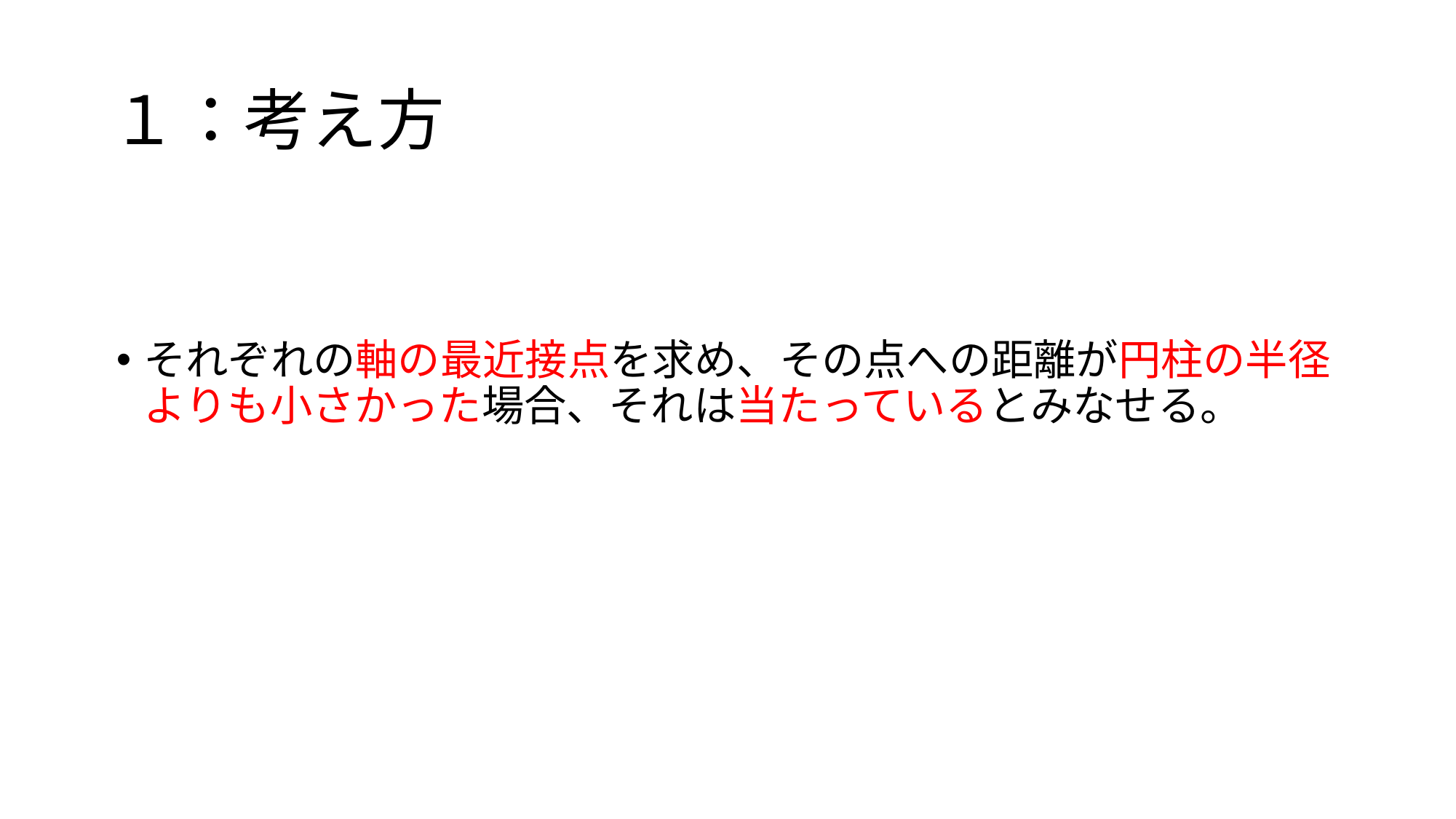

# １：考え方
それぞれの軸の最近接点を求め、その点への距離が円柱の半径よりも小さかった場合、それは当たっているとみなせる。